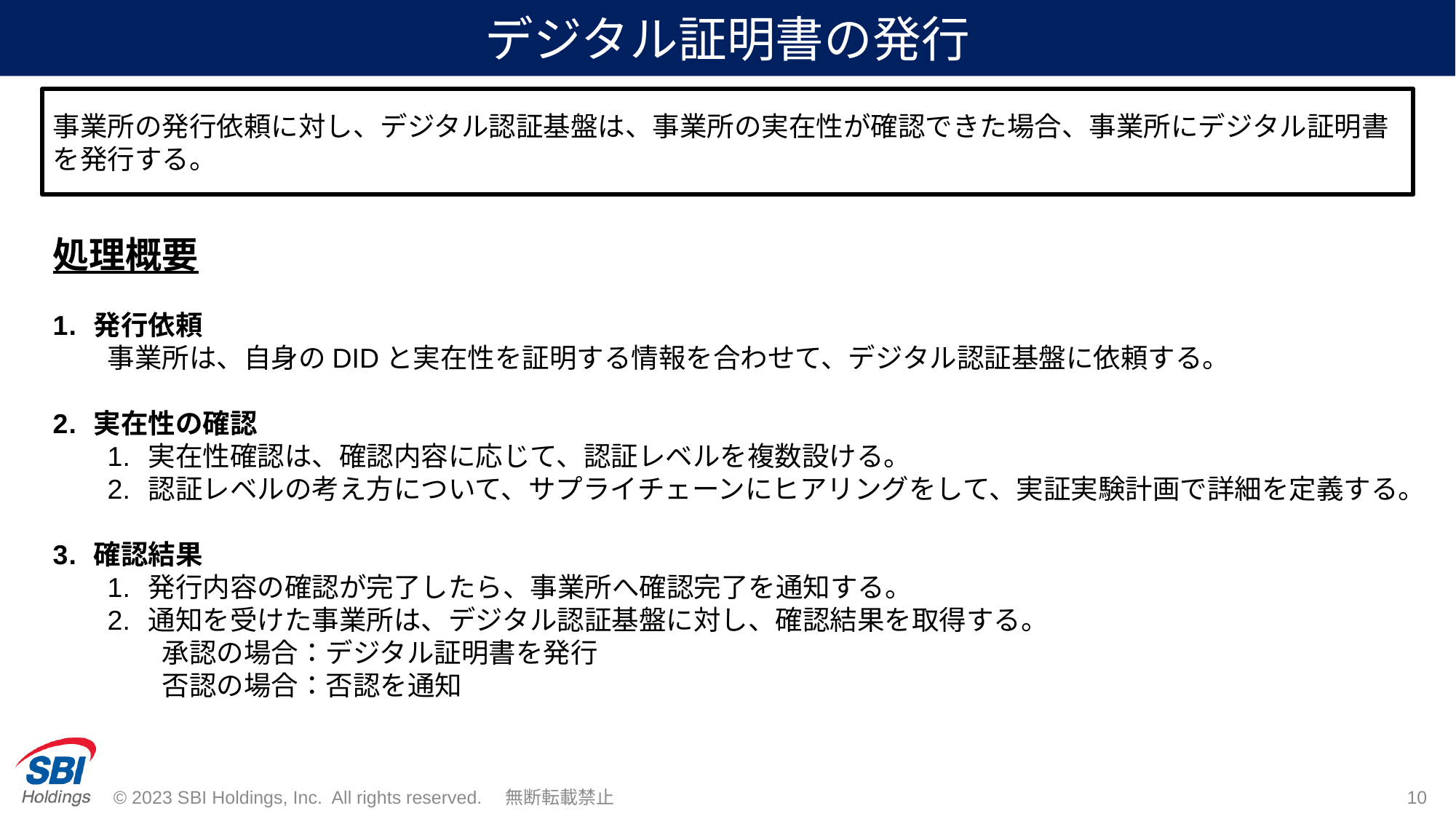

# デジタル証明書の発行
事業所の発行依頼に対し、デジタル認証基盤は、事業所の実在性が確認できた場合、事業所にデジタル証明書を発行する。
処理概要

発行依頼
事業所は、自身のDIDと実在性を証明する情報を合わせて、デジタル認証基盤に依頼する。

実在性の確認
実在性確認は、確認内容に応じて、認証レベルを複数設ける。
認証レベルの考え方について、サプライチェーンにヒアリングをして、実証実験計画で詳細を定義する。

確認結果
発行内容の確認が完了したら、事業所へ確認完了を通知する。
通知を受けた事業所は、デジタル認証基盤に対し、確認結果を取得する。
承認の場合：デジタル証明書を発行
否認の場合：否認を通知
© 2023 SBI Holdings, Inc.  All rights reserved.　無断転載禁止
10